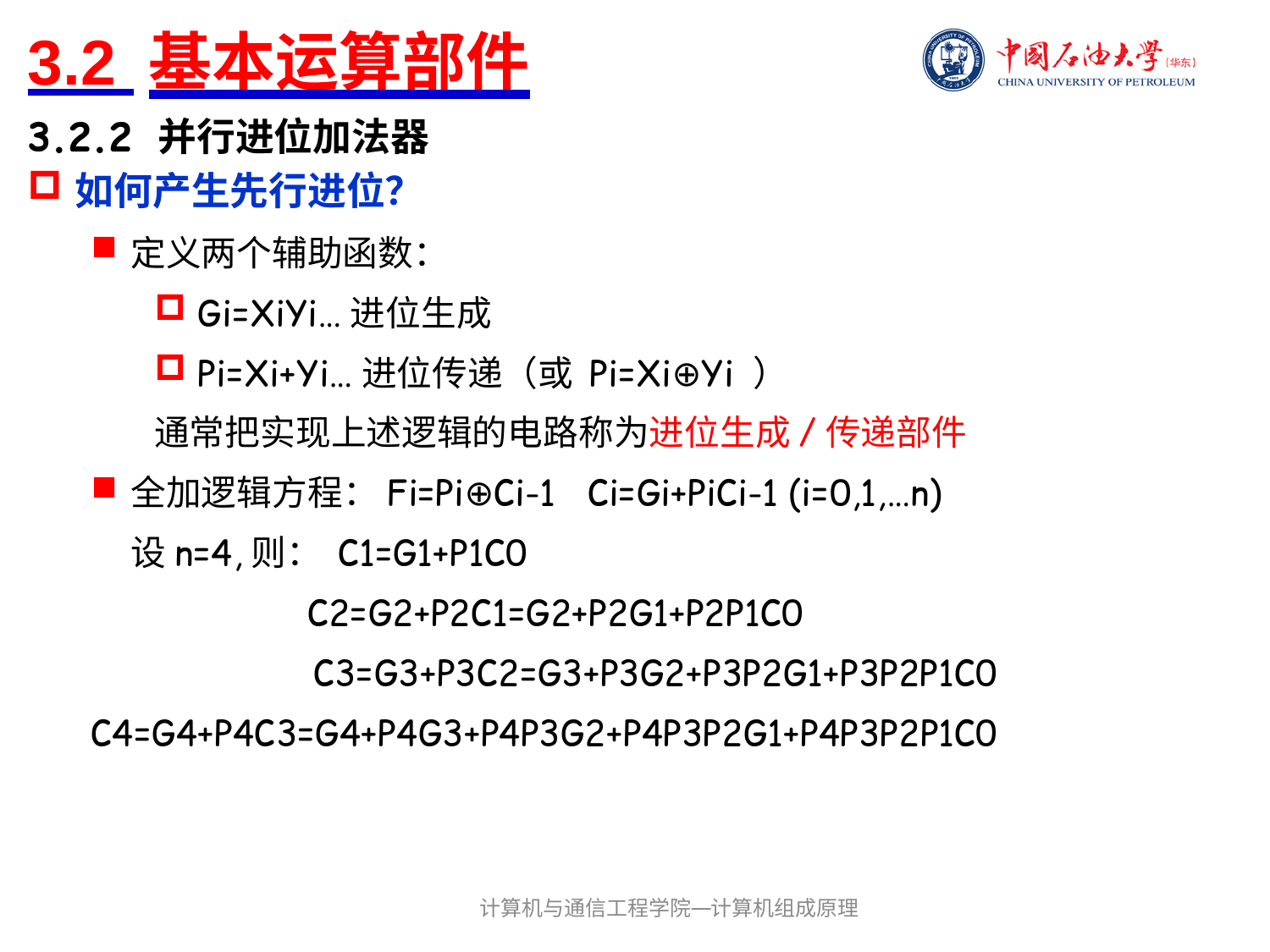

# 3.2 基本运算部件
3.2.2 并行进位加法器
如何产生先行进位？
定义两个辅助函数：
 Gi=XiYi…进位生成
 Pi=Xi+Yi…进位传递（或 Pi=Xi⊕Yi ）
       通常把实现上述逻辑的电路称为进位生成/传递部件
全加逻辑方程：Fi=Pi⊕Ci-1   Ci=Gi+PiCi-1 (i=0,1,…n)
    设n=4,则： C1=G1+P1C0
　　　　 　   C2=G2+P2C1=G2+P2G1+P2P1C0
                     C3=G3+P3C2=G3+P3G2+P3P2G1+P3P2P1C0
C4=G4+P4C3=G4+P4G3+P4P3G2+P4P3P2G1+P4P3P2P1C0

计算机与通信工程学院—计算机组成原理
26